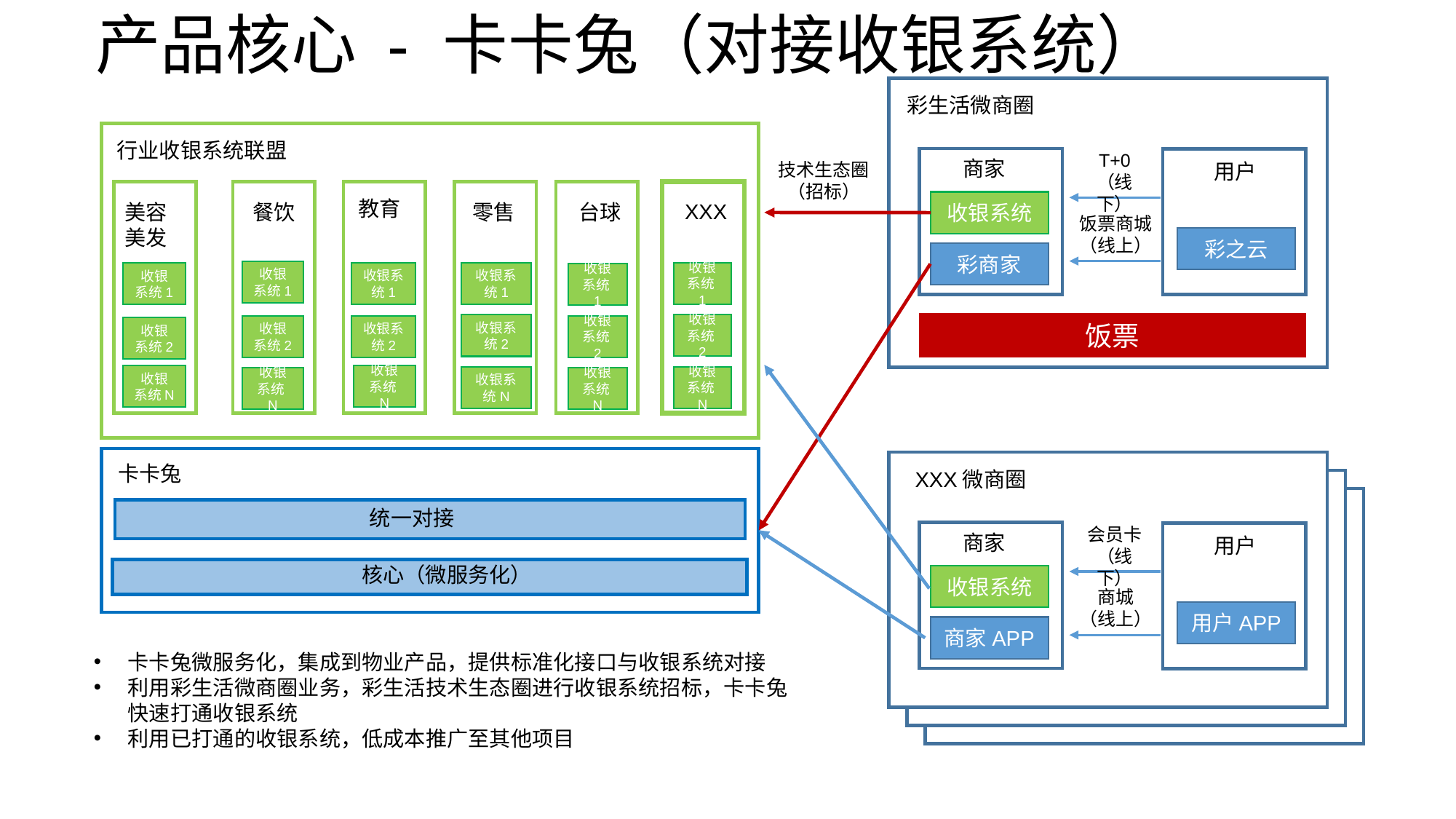

# 产品核心 - 卡卡兔（对接收银系统）

彩生活微商圈

行业收银系统联盟
T+0
（线下）

商家
技术生态圈（招标）
用户

教育

收银系统
XXX

美容美发

餐饮

零售

台球

饭票商城
（线上）
彩之云
彩商家
收银系统1
收银系统1
收银系统1
收银系统1
收银系统1
收银系统1
饭票
收银系统2
收银系统2
收银系统2
收银系统2
收银系统2
收银系统2
收银系统N
收银系统N
收银系统N
收银系统N
收银系统N
收银系统N

卡卡兔
XXX微商圈

统一对接
会员卡
（线下）

商家
用户
核心（微服务化）

收银系统
商城
（线上）
用户APP
商家APP
卡卡兔微服务化，集成到物业产品，提供标准化接口与收银系统对接
利用彩生活微商圈业务，彩生活技术生态圈进行收银系统招标，卡卡兔快速打通收银系统
利用已打通的收银系统，低成本推广至其他项目